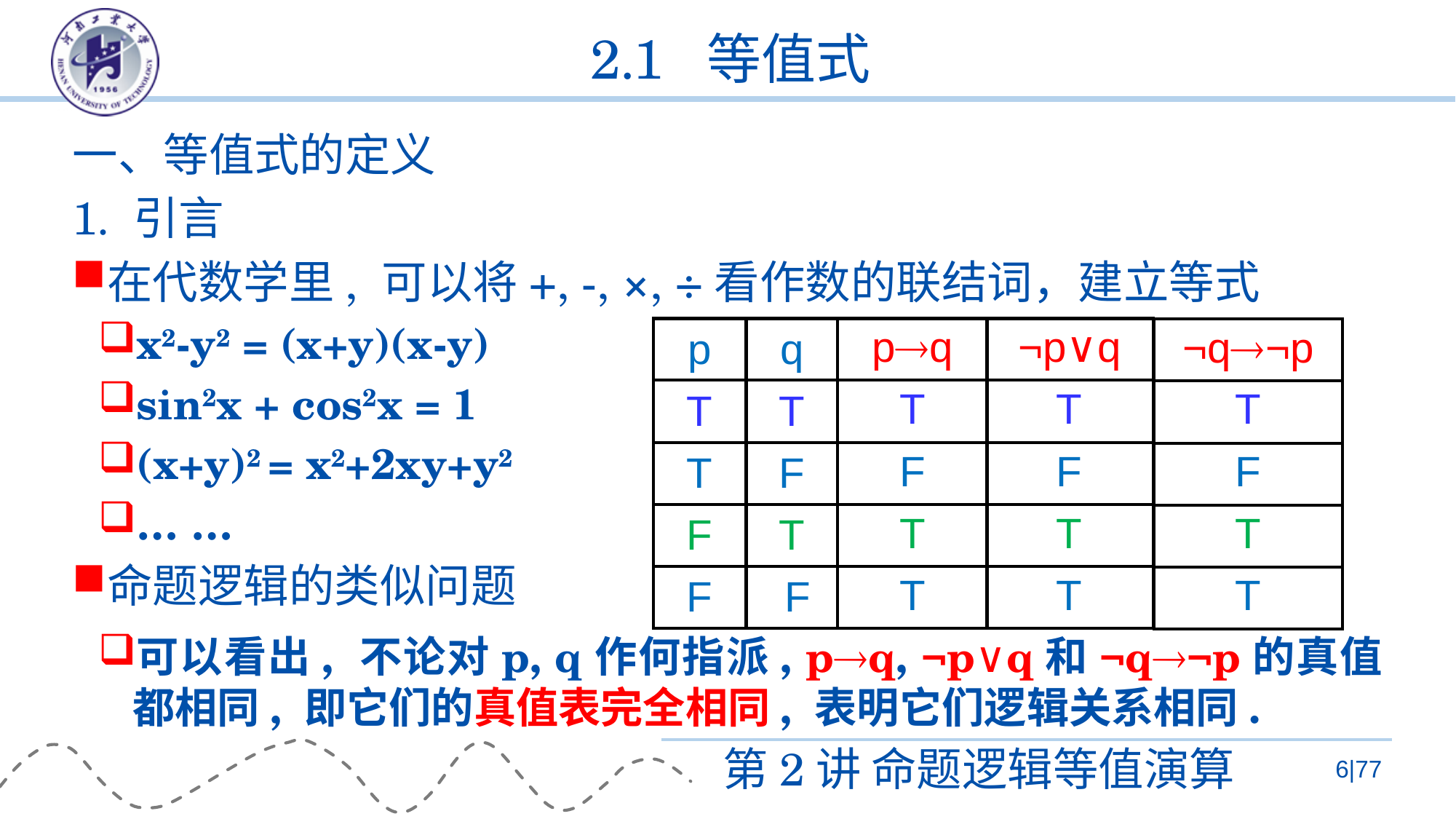

# 2.1  等值式
一、等值式的定义
1. 引言
在代数学里, 可以将+, -, ×, ÷看作数的联结词，建立等式
x2-y2 = (x+y)(x-y)
sin2x + cos2x = 1
(x+y)2 = x2+2xy+y2
… …
命题逻辑的类似问题
可以看出, 不论对p, q作何指派, p→q, ¬p∨q和¬q→¬p的真值都相同, 即它们的真值表完全相同, 表明它们逻辑关系相同.
| ¬p∨q |
| --- |
|  |
|  |
|  |
|  |
| p | q | p→q |
| --- | --- | --- |
| T | T |  |
| T | F |  |
| F | T |  |
| F | F |  |
| ¬q→¬p |
| --- |
|  |
|  |
|  |
|  |
| T |
| --- |
| F |
| T |
| T |
| T |
| --- |
| F |
| T |
| T |
| T |
| --- |
| F |
| T |
| T |
第2讲 命题逻辑等值演算
6|77